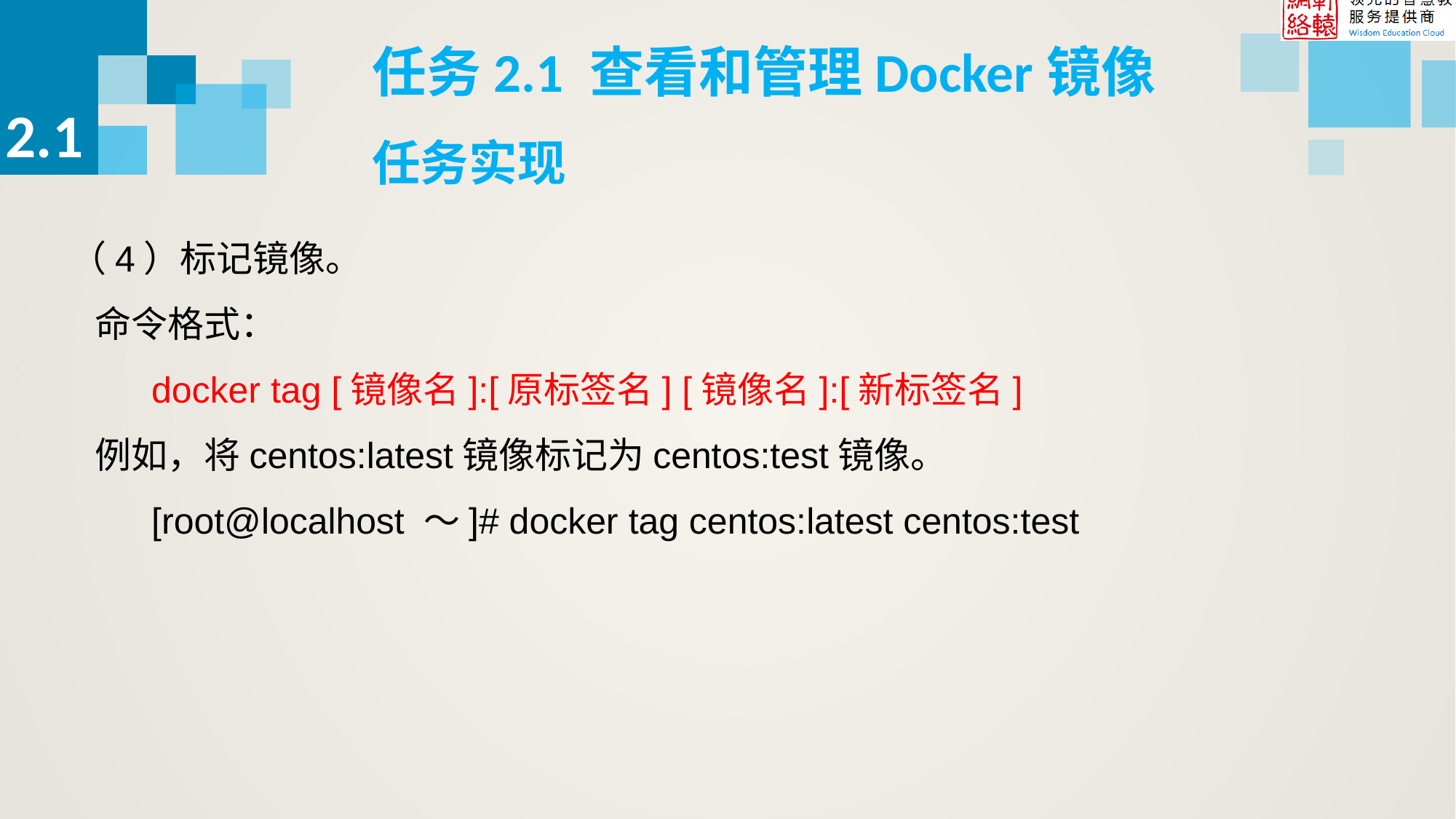

任务2.1 查看和管理Docker镜像
2.1
任务实现
（4）标记镜像。
  命令格式：
        docker tag [镜像名]:[原标签名] [镜像名]:[新标签名]
  例如，将centos:latest镜像标记为centos:test镜像。
        [root@localhost ～]# docker tag centos:latest centos:test